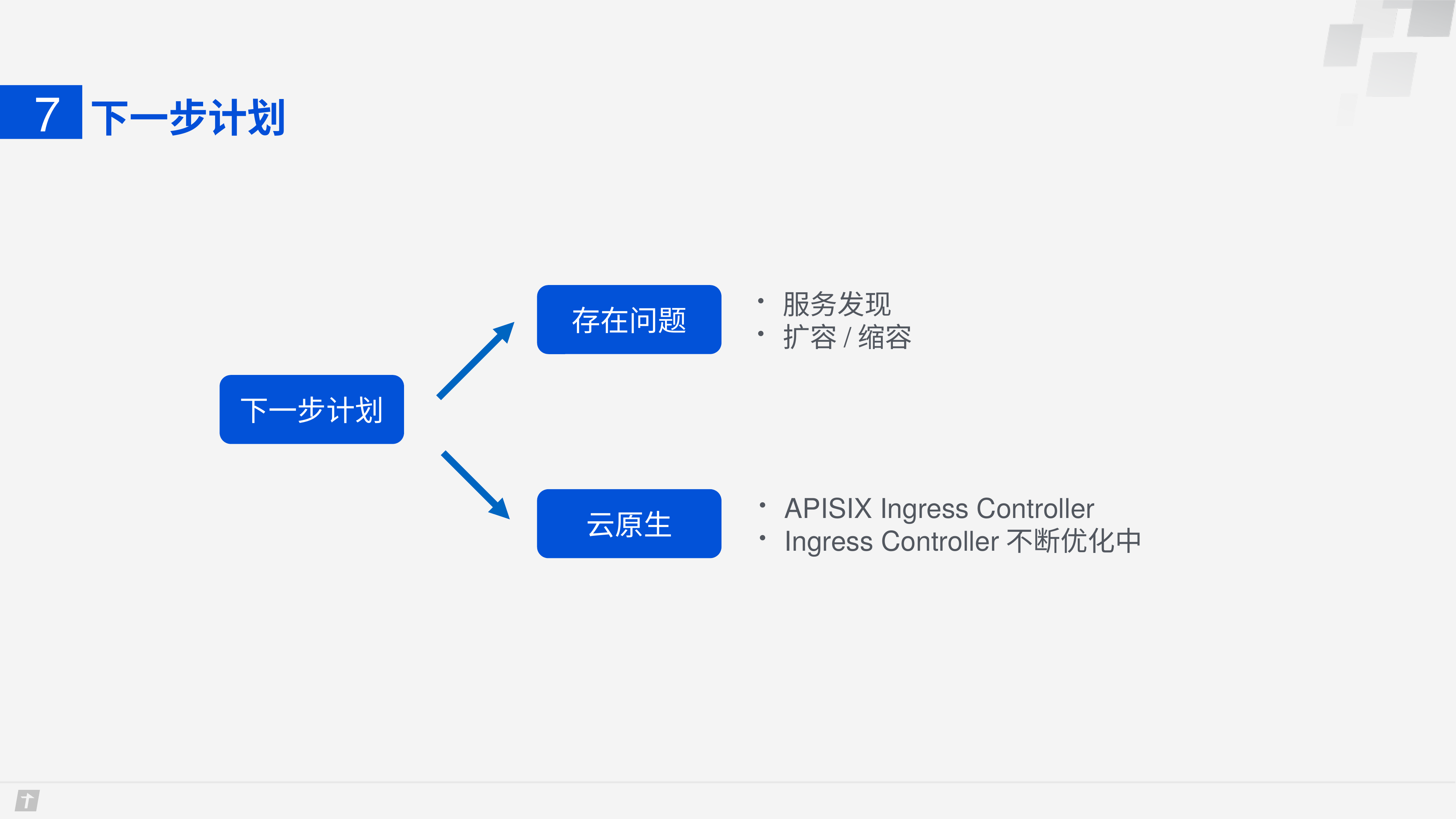

# 下一步计划
7
服务发现
扩容/缩容
存在问题

下一步计划

APISIX Ingress Controller
Ingress Controller不断优化中
云原生
12